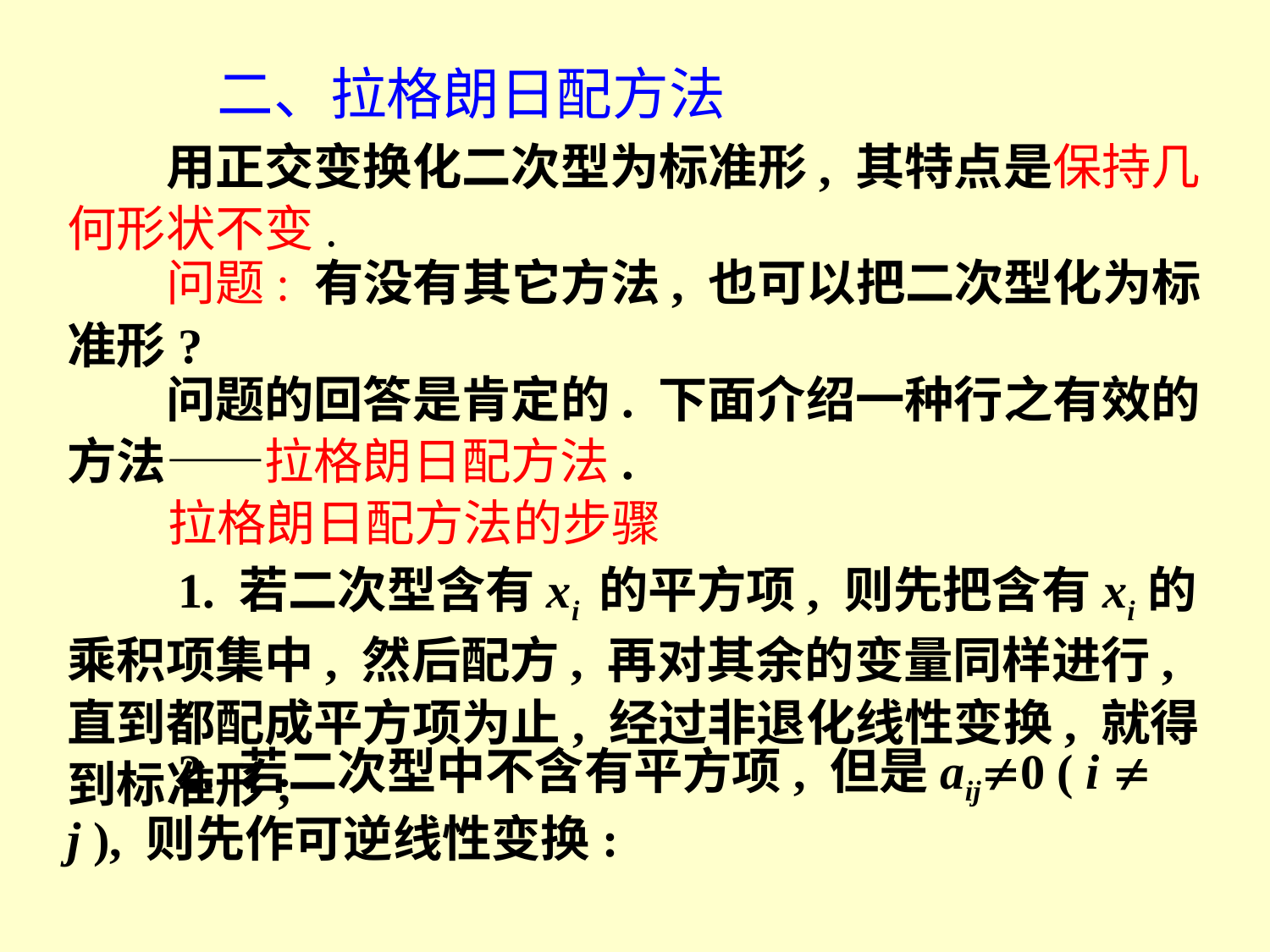

二、拉格朗日配方法
　　用正交变换化二次型为标准形, 其特点是保持几何形状不变.
　　问题: 有没有其它方法, 也可以把二次型化为标准形?
　　问题的回答是肯定的. 下面介绍一种行之有效的方法——拉格朗日配方法.
拉格朗日配方法的步骤
　　1. 若二次型含有xi 的平方项, 则先把含有xi的乘积项集中, 然后配方, 再对其余的变量同样进行, 直到都配成平方项为止, 经过非退化线性变换, 就得到标准形;
　　2. 若二次型中不含有平方项, 但是aij≠0 ( i ≠ j ), 则先作可逆线性变换: